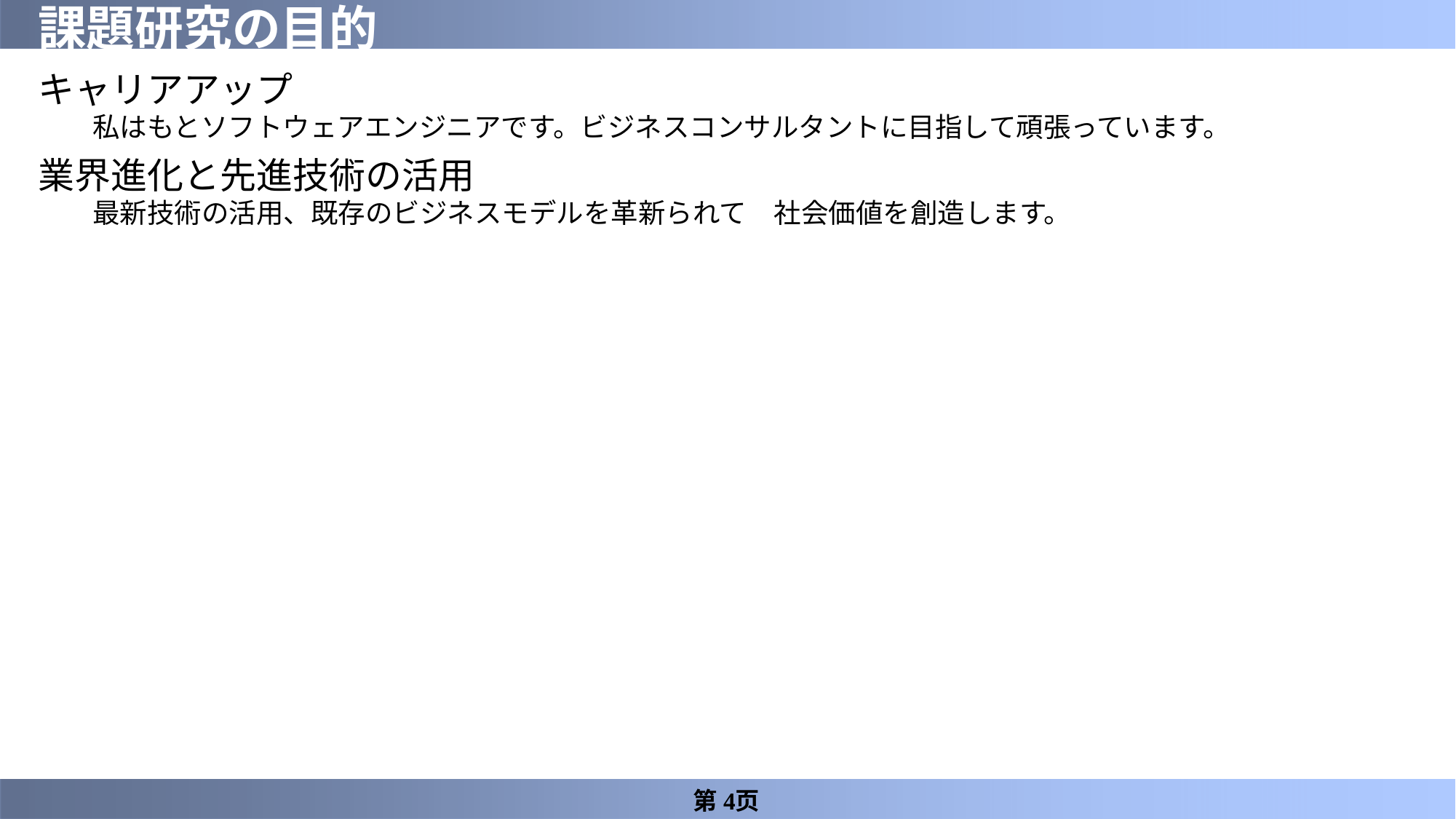

# 課題研究の目的
キャリアアップ
私はもとソフトウェアエンジニアです。ビジネスコンサルタントに目指して頑張っています。
業界進化と先進技術の活用
最新技術の活用、既存のビジネスモデルを革新られて　社会価値を創造します。
第4页